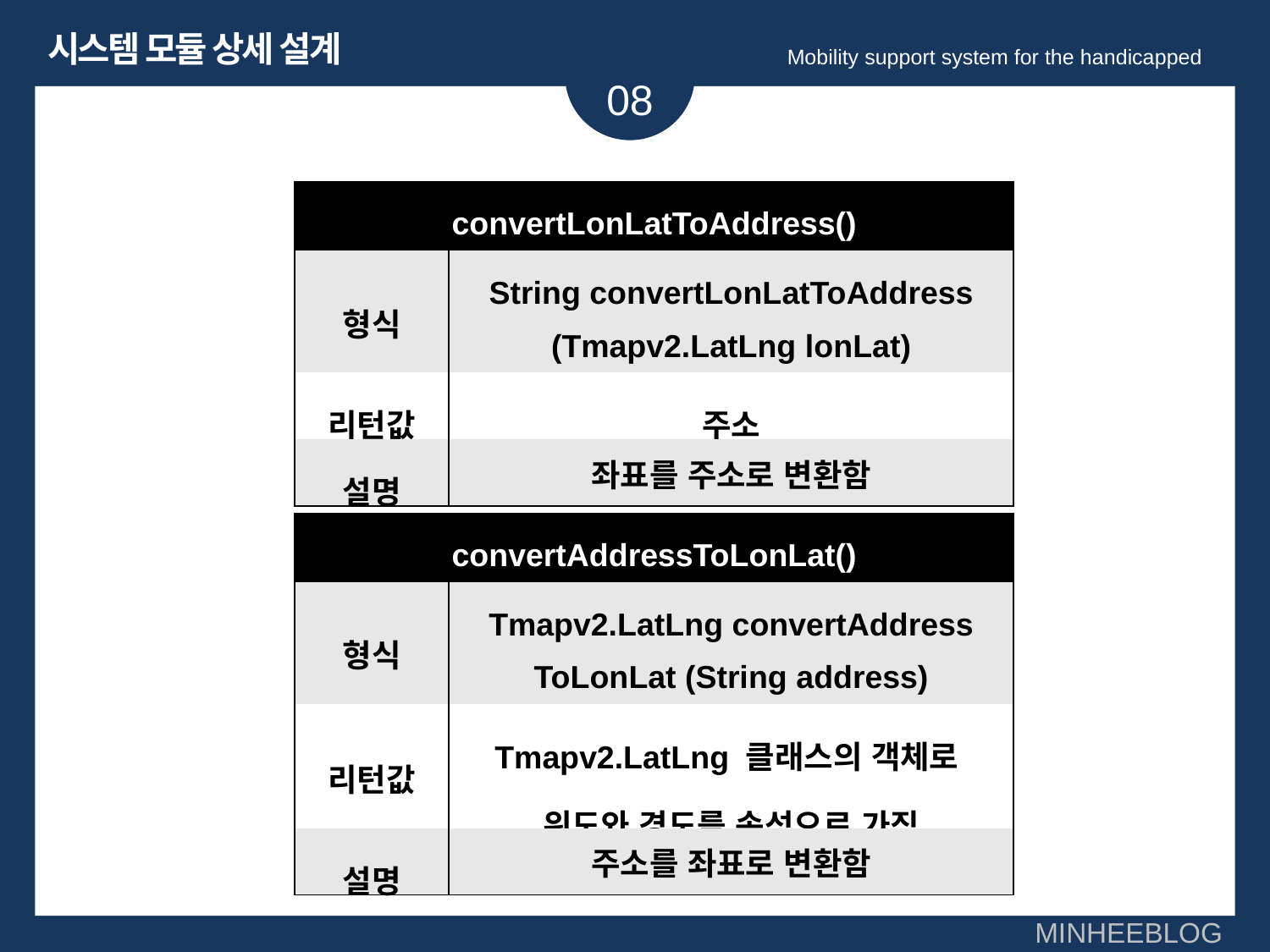

시스템 모듈 상세 설계
Mobility support system for the handicapped
08
좌표를 주소로 변환함
| convertLonLatToAddress() |  |
| --- | --- |
| 형식 | String convertLonLatToAddress (Tmapv2.LatLng lonLat) |
| 리턴값 | 주소 |
| 설명 | 좌표를 주소로 변환함 |
| convertAddressToLonLat() |  |
| --- | --- |
| 형식 | Tmapv2.LatLng convertAddress ToLonLat (String address) |
| 리턴값 | Tmapv2.LatLng 클래스의 객체로 위도와 경도를 속성으로 가짐 |
| 설명 | 주소를 좌표로 변환함 |
우클릭 그림바꾸기로
그림바꿔주세요
MINHEEBLOG